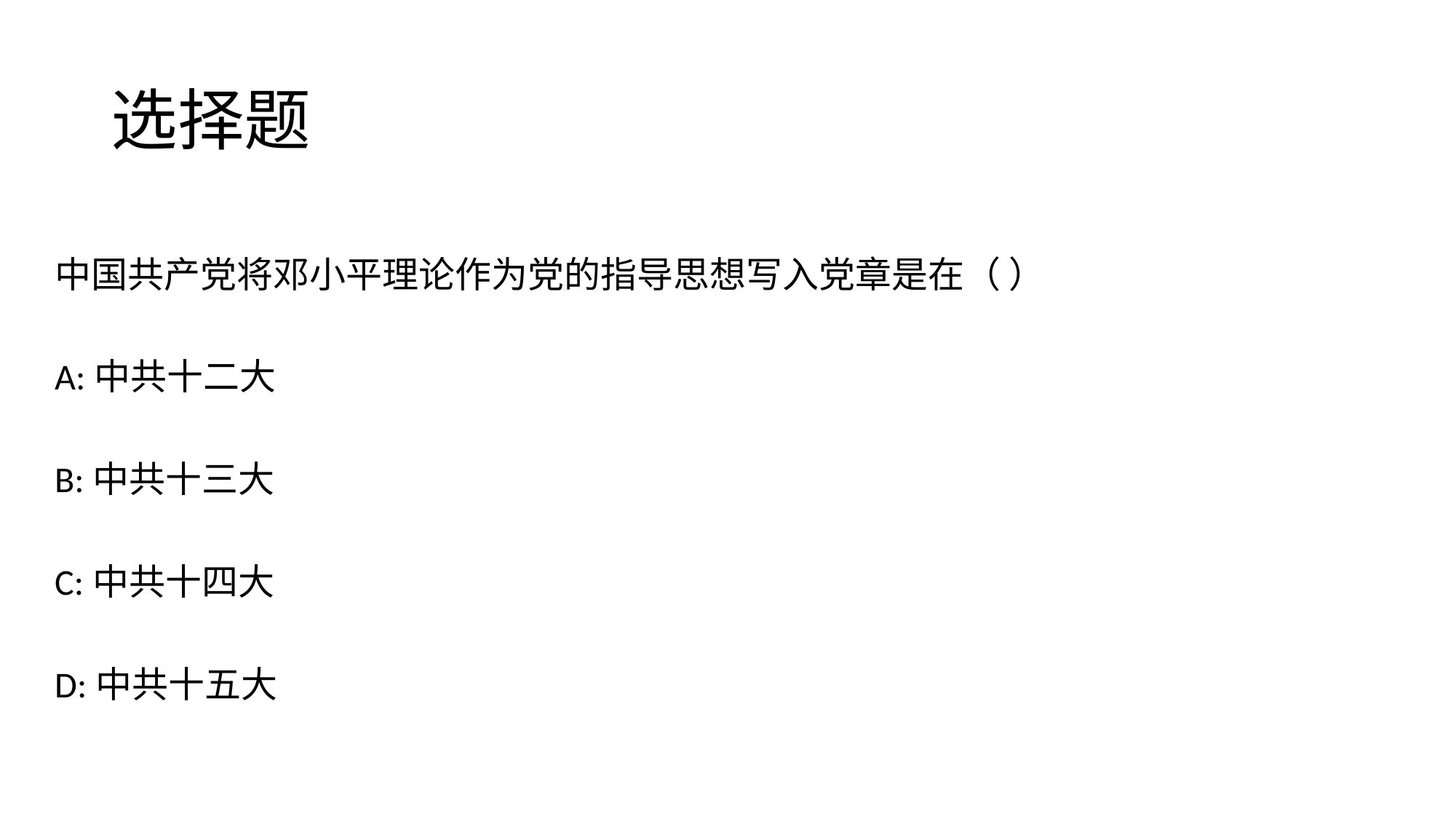

# 选择题
中国共产党将邓小平理论作为党的指导思想写入党章是在（ ）
A:中共十二大
B:中共十三大
C:中共十四大
D:中共十五大